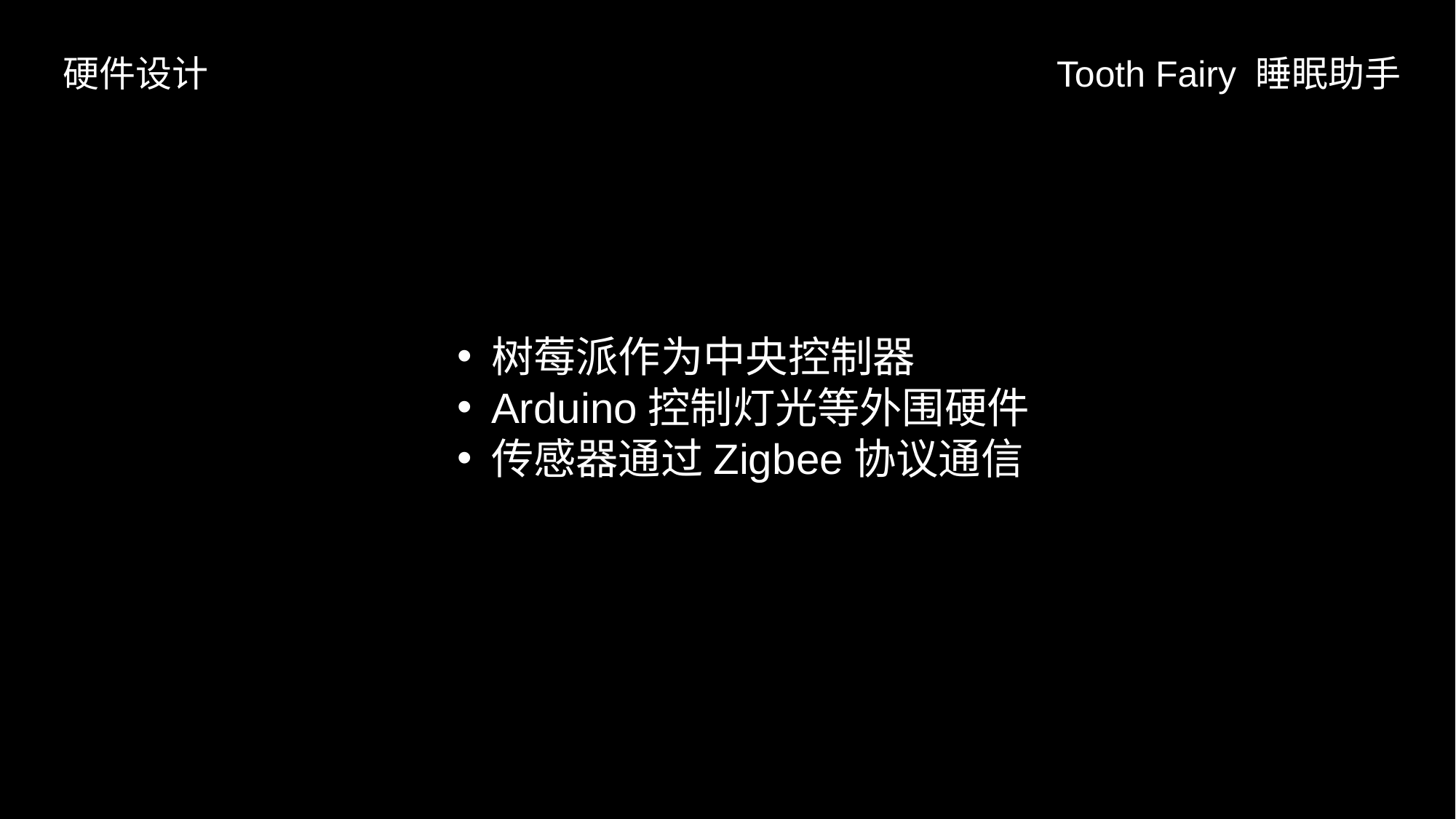

硬件设计
Tooth Fairy 睡眠助手
树莓派作为中央控制器
Arduino控制灯光等外围硬件
传感器通过Zigbee协议通信